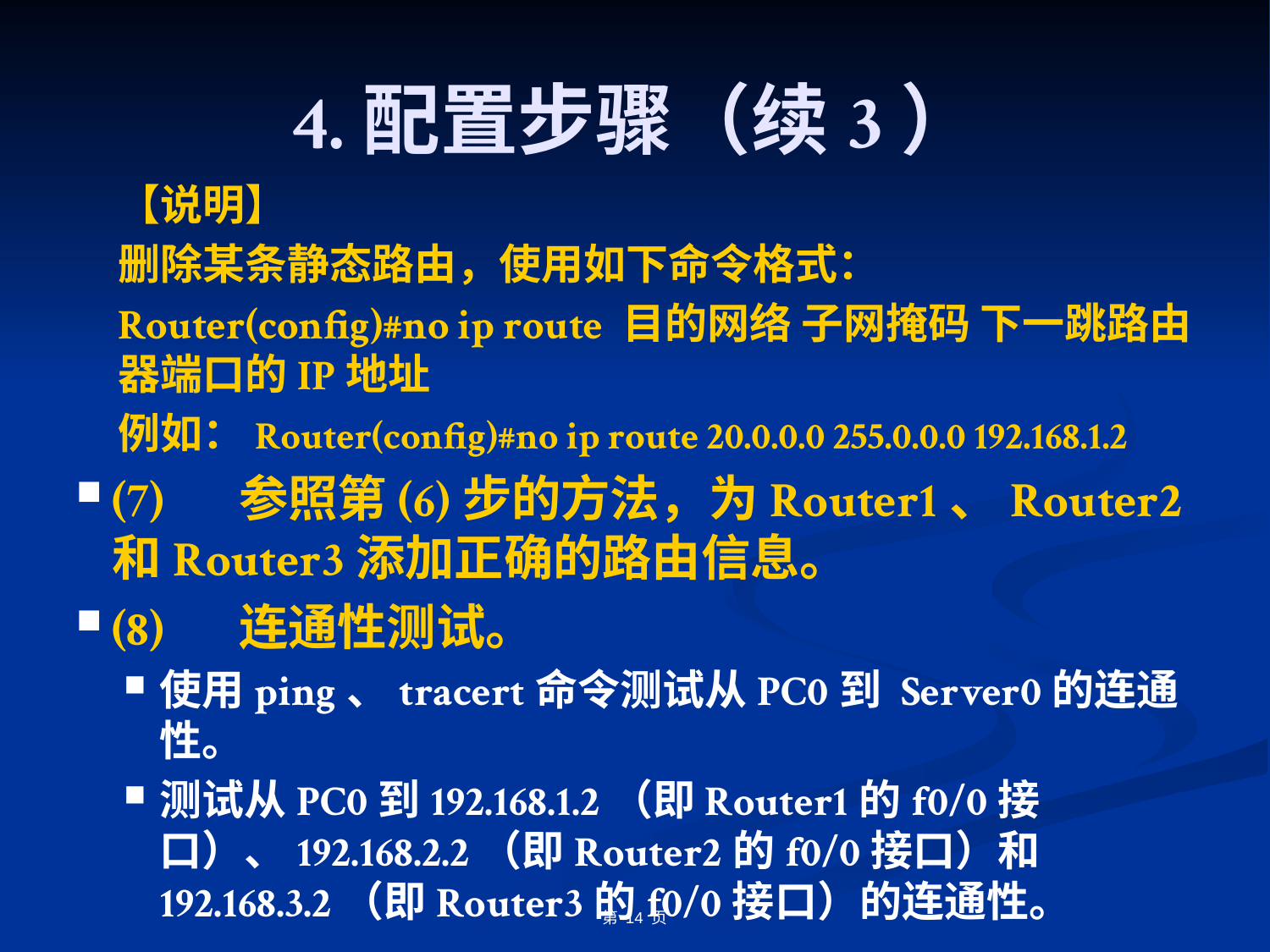

# 4.配置步骤（续3）
【说明】
删除某条静态路由，使用如下命令格式：
Router(config)#no ip route 目的网络 子网掩码 下一跳路由器端口的IP地址
例如：Router(config)#no ip route 20.0.0.0 255.0.0.0 192.168.1.2
(7)	参照第(6)步的方法，为Router1、Router2和Router3添加正确的路由信息。
(8)	连通性测试。
使用ping、tracert命令测试从PC0到 Server0的连通性。
测试从PC0到192.168.1.2（即Router1的f0/0接口）、192.168.2.2（即Router2的f0/0接口）和192.168.3.2（即Router3的f0/0接口）的连通性。
第 14 页